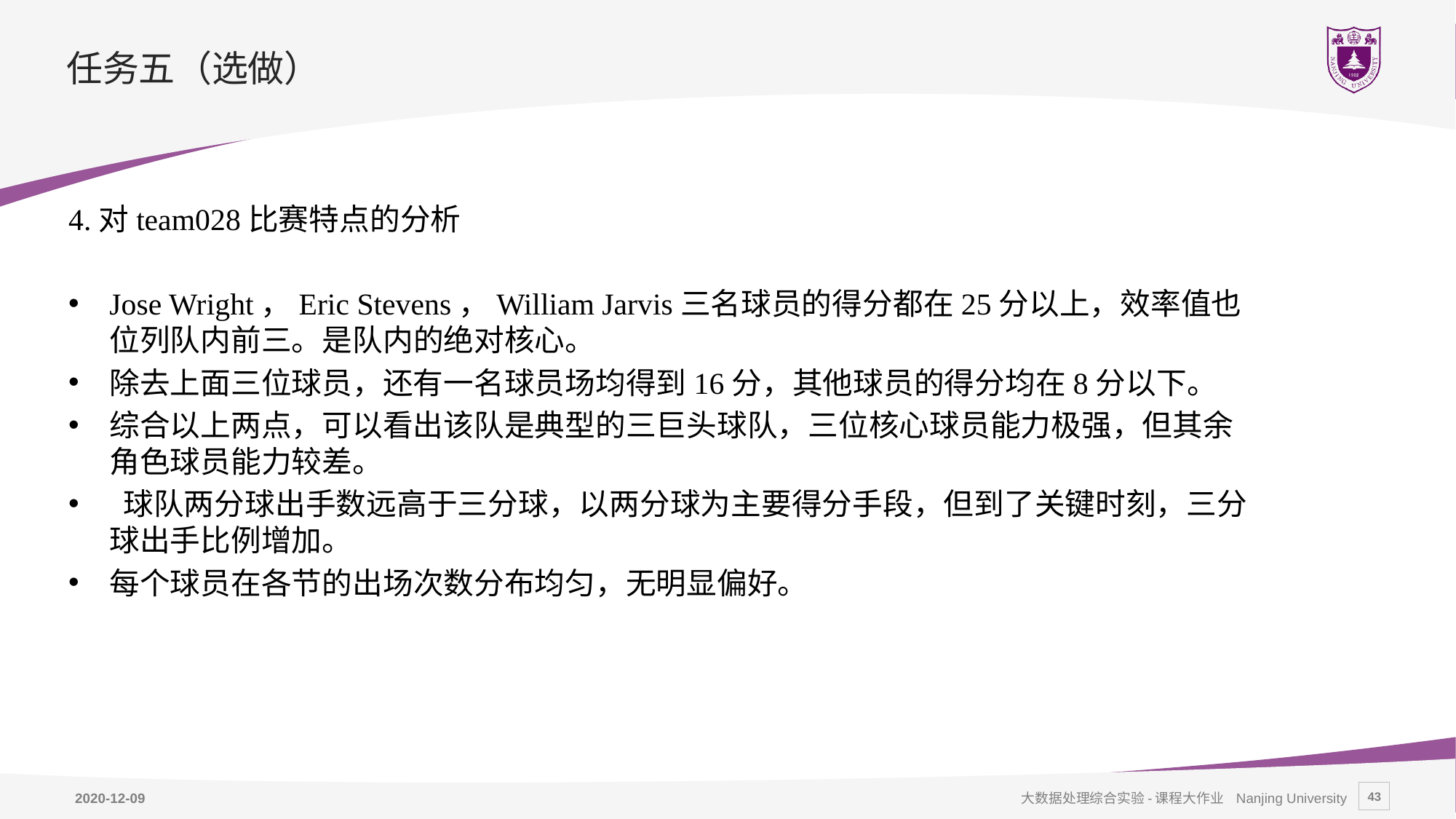

# 任务五（选做）
4.对team028比赛特点的分析

Jose Wright，Eric Stevens，William Jarvis三名球员的得分都在25分以上，效率值也位列队内前三。是队内的绝对核心。
除去上面三位球员，还有一名球员场均得到16分，其他球员的得分均在8分以下。
综合以上两点，可以看出该队是典型的三巨头球队，三位核心球员能力极强，但其余角色球员能力较差。
 球队两分球出手数远高于三分球，以两分球为主要得分手段，但到了关键时刻，三分球出手比例增加。
每个球员在各节的出场次数分布均匀，无明显偏好。